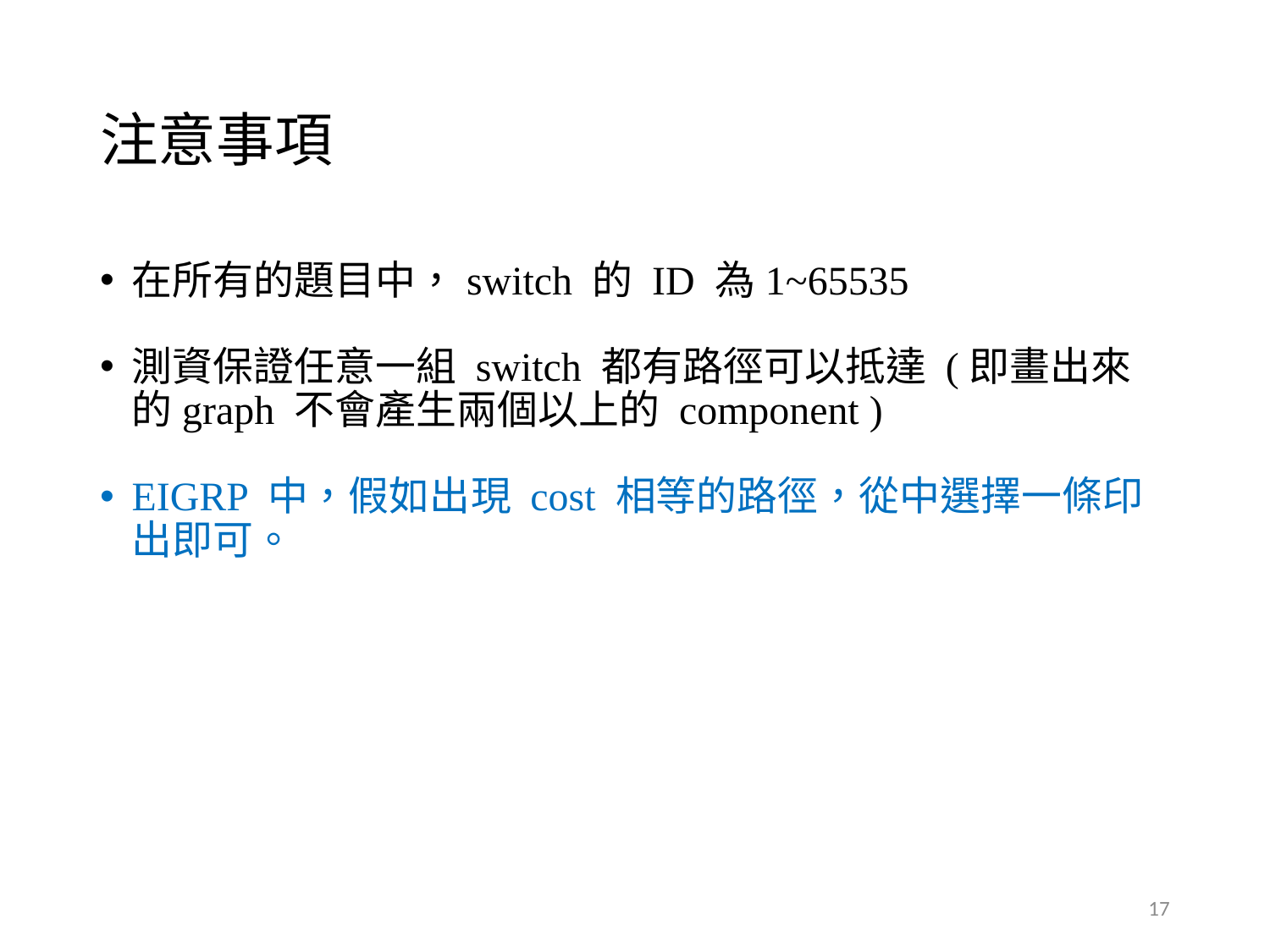

# 注意事項
在所有的題目中，switch 的 ID 為1~65535
測資保證任意一組 switch 都有路徑可以抵達 (即畫出來的graph 不會產生兩個以上的 component )
EIGRP 中，假如出現 cost 相等的路徑，從中選擇一條印出即可。

17